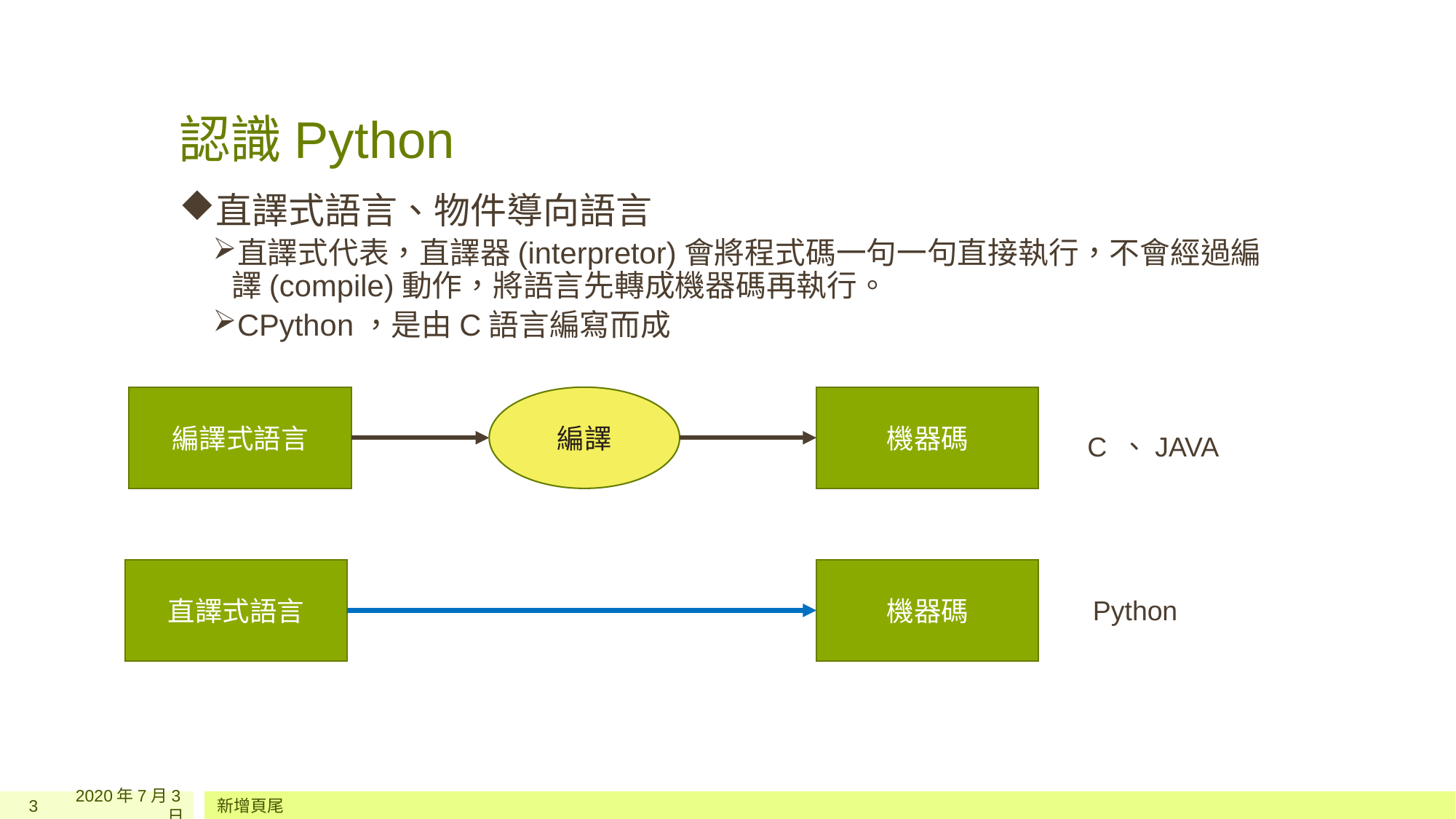

# 認識Python
直譯式語言、物件導向語言
直譯式代表，直譯器(interpretor)會將程式碼一句一句直接執行，不會經過編譯(compile)動作，將語言先轉成機器碼再執行。
CPython，是由C語言編寫而成

編譯式語言
編譯
機器碼
C 、JAVA
直譯式語言
機器碼
Python
3
2020年7月3日
新增頁尾